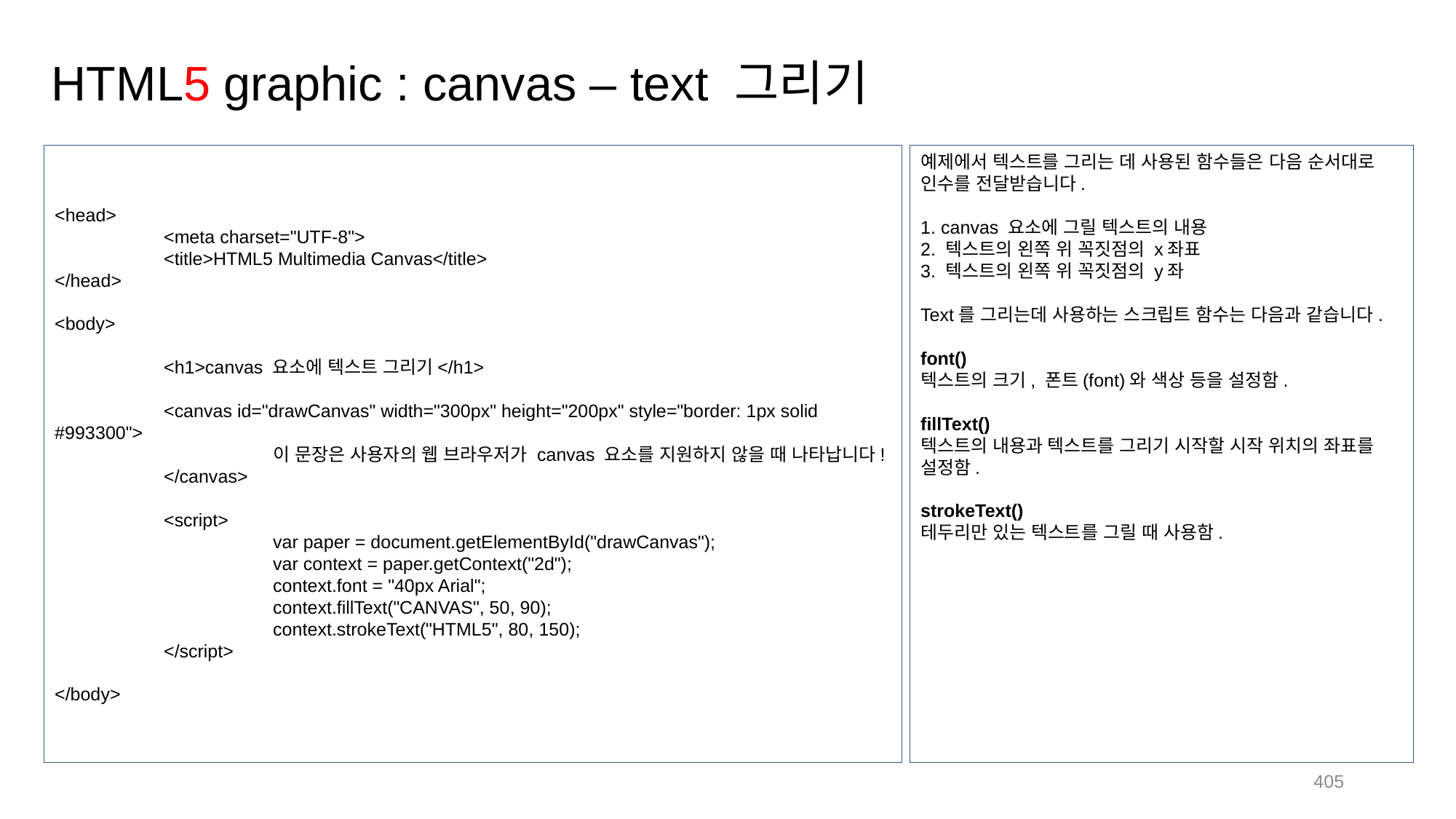

# HTML5 graphic : canvas – text 그리기
<head>
	<meta charset="UTF-8">
	<title>HTML5 Multimedia Canvas</title>
</head>

<body>

	<h1>canvas 요소에 텍스트 그리기</h1>

	<canvas id="drawCanvas" width="300px" height="200px" style="border: 1px solid #993300">
		이 문장은 사용자의 웹 브라우저가 canvas 요소를 지원하지 않을 때 나타납니다!
	</canvas>

	<script>
		var paper = document.getElementById("drawCanvas");
		var context = paper.getContext("2d");
		context.font = "40px Arial";
		context.fillText("CANVAS", 50, 90);
		context.strokeText("HTML5", 80, 150);
	</script>

</body>
예제에서 텍스트를 그리는 데 사용된 함수들은 다음 순서대로 인수를 전달받습니다.

1. canvas 요소에 그릴 텍스트의 내용
2. 텍스트의 왼쪽 위 꼭짓점의 x좌표
3. 텍스트의 왼쪽 위 꼭짓점의 y좌

Text를 그리는데 사용하는 스크립트 함수는 다음과 같습니다.

font()
텍스트의 크기, 폰트(font)와 색상 등을 설정함.

fillText()
텍스트의 내용과 텍스트를 그리기 시작할 시작 위치의 좌표를 설정함.

strokeText()
테두리만 있는 텍스트를 그릴 때 사용함.
405